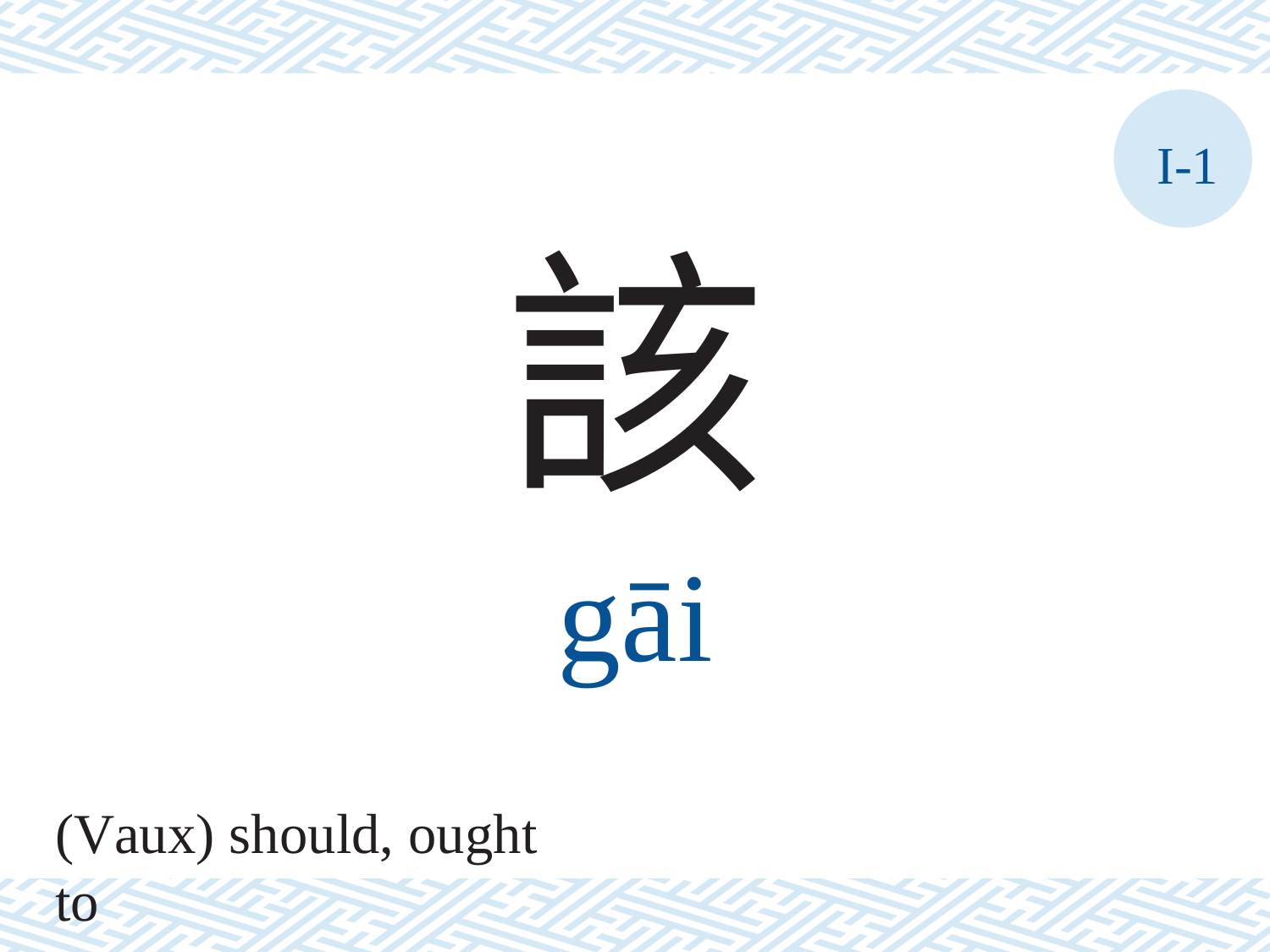

I-1
該
gāi
(Vaux) should, ought to